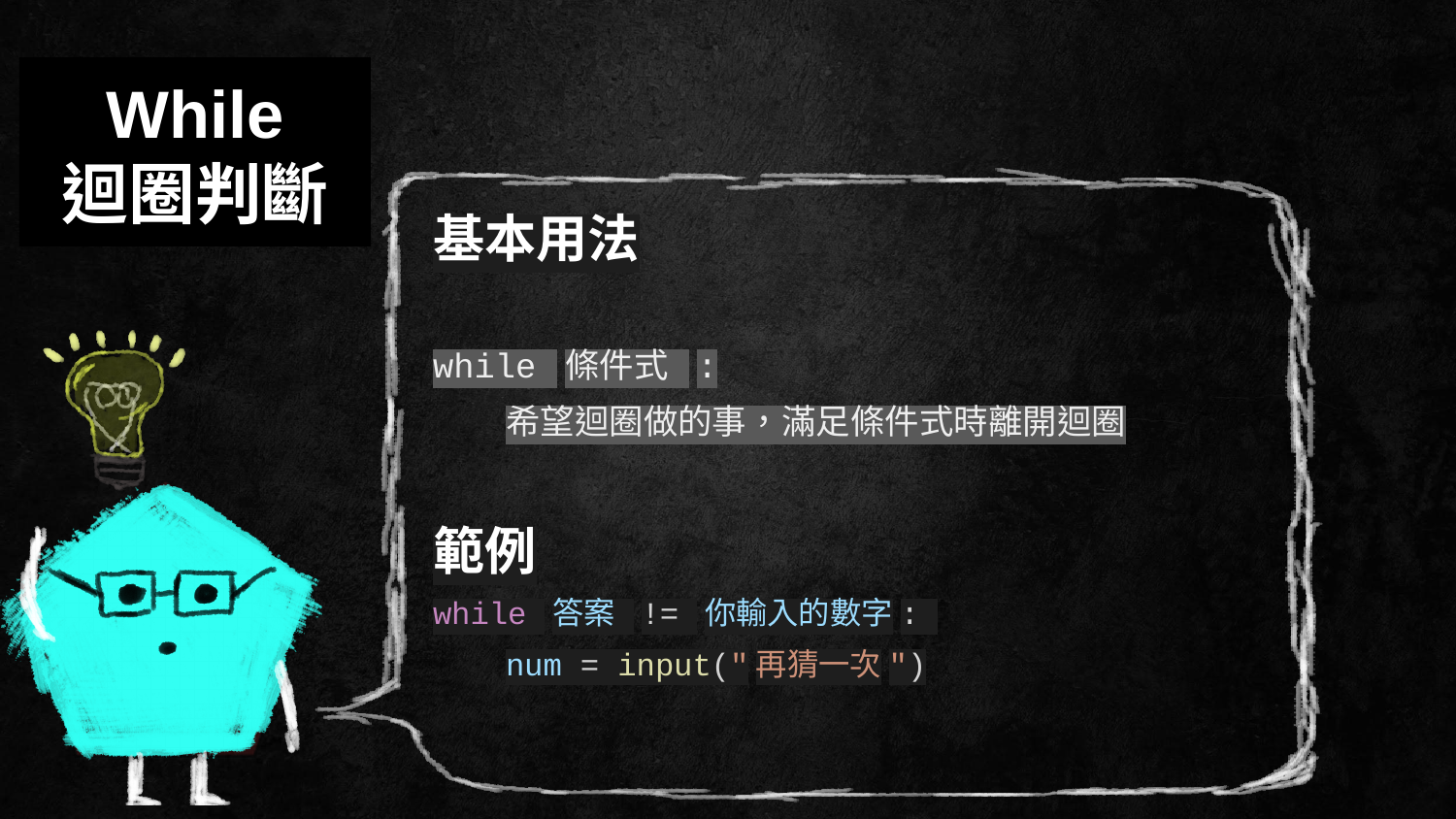

While
迴圈判斷
基本用法

while 條件式 :
希望迴圈做的事，滿足條件式時離開迴圈

範例
while 答案 != 你輸入的數字:
num = input("再猜一次")